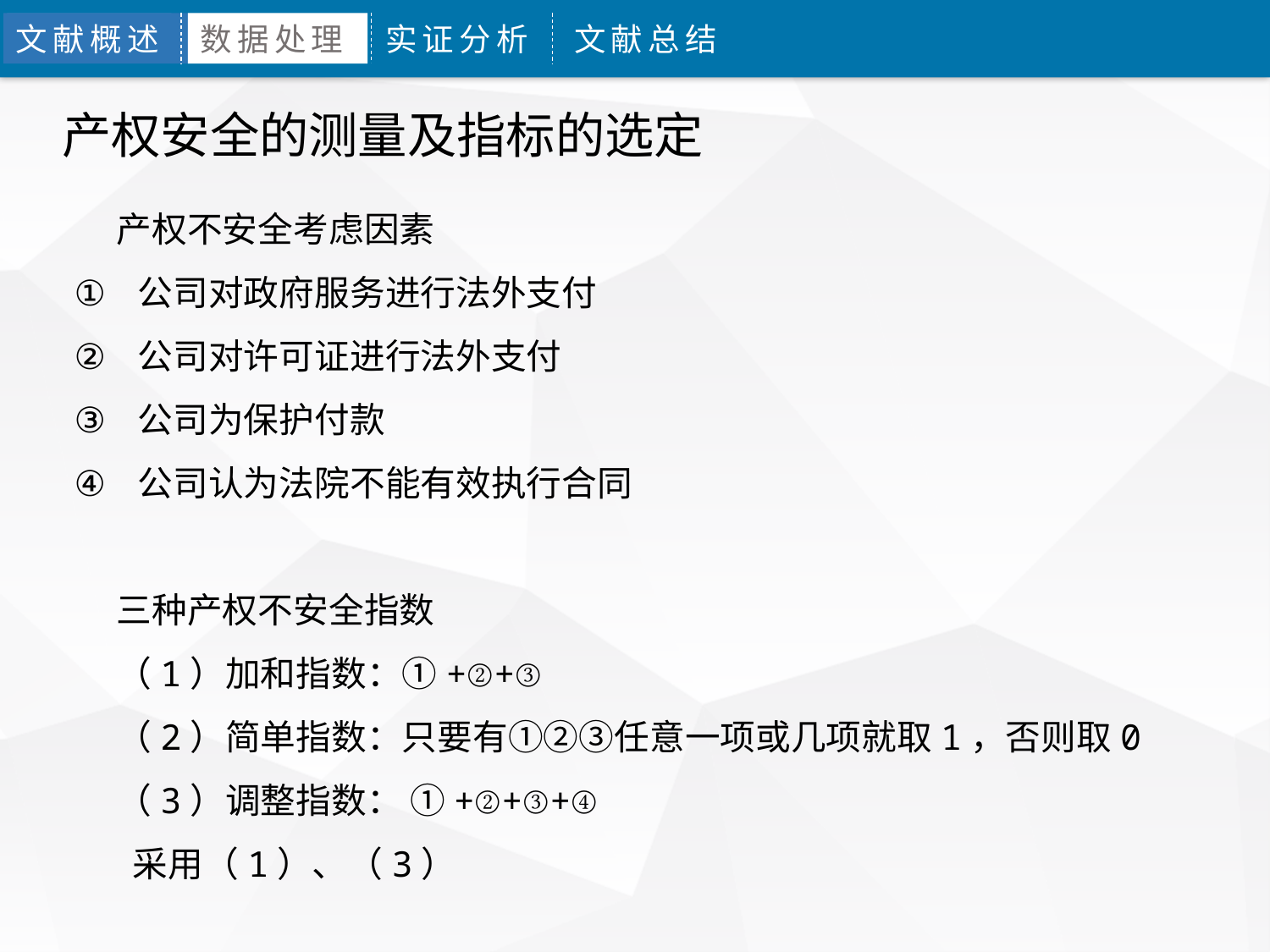

文献概述
数据处理
实证分析
文献总结

产权安全的测量及指标的选定
产权不安全考虑因素
公司对政府服务进行法外支付
公司对许可证进行法外支付
公司为保护付款
公司认为法院不能有效执行合同

三种产权不安全指数
（1）加和指数：①+②+③
（2）简单指数：只要有①②③任意一项或几项就取1，否则取0
（3）调整指数： ①+②+③+④
 采用（1）、（3）